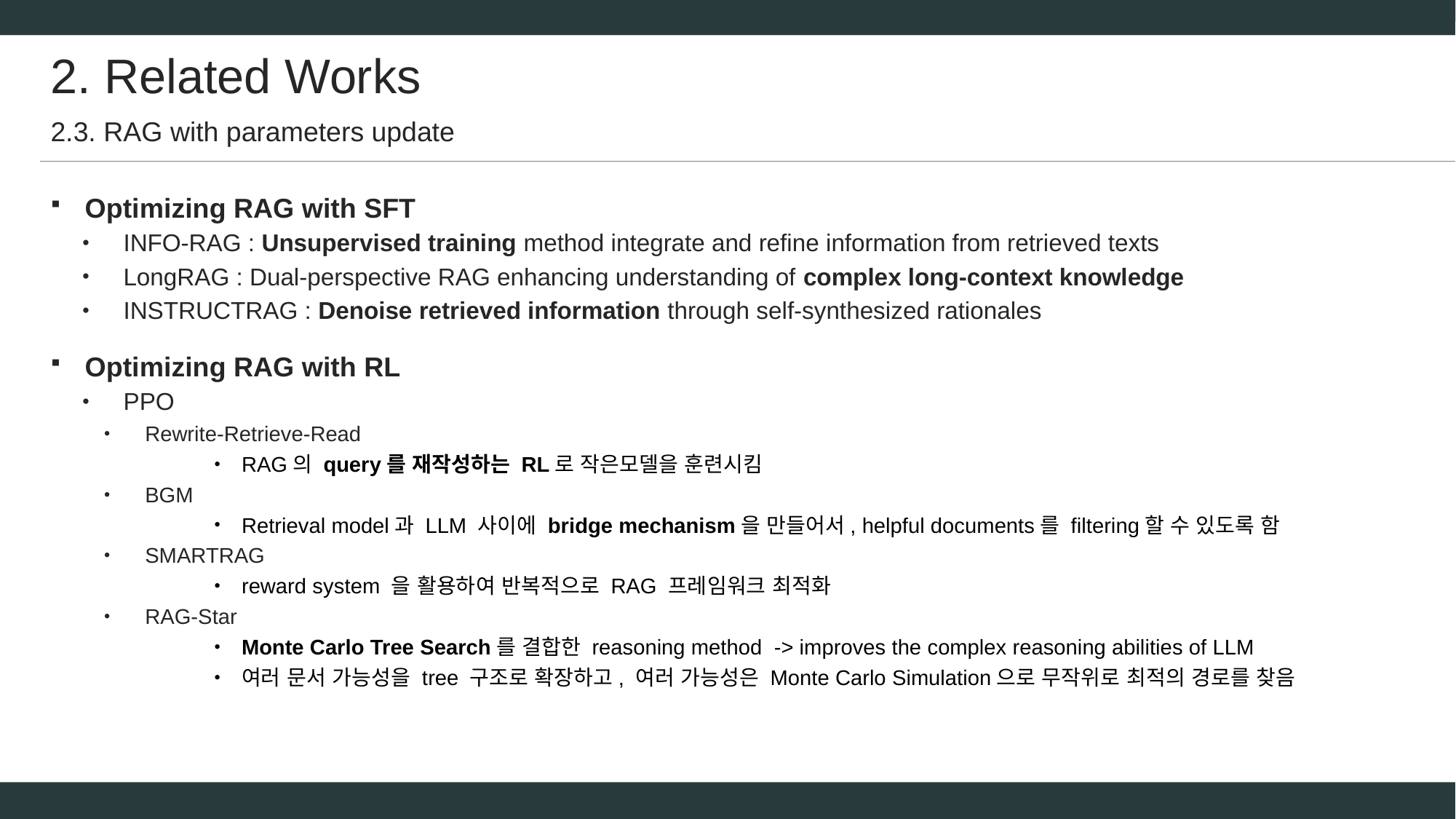

# 2. Related Works
2.3. RAG with parameters update
Optimizing RAG with SFT
INFO-RAG : Unsupervised training method integrate and refine information from retrieved texts
LongRAG : Dual-perspective RAG enhancing understanding of complex long-context knowledge
INSTRUCTRAG : Denoise retrieved information through self-synthesized rationales
Optimizing RAG with RL
PPO
Rewrite-Retrieve-Read
RAG의 query를 재작성하는 RL로 작은모델을 훈련시킴
BGM
Retrieval model과 LLM 사이에 bridge mechanism을 만들어서, helpful documents를 filtering할 수 있도록 함
SMARTRAG
reward system 을 활용하여 반복적으로 RAG 프레임워크 최적화
RAG-Star
Monte Carlo Tree Search를 결합한 reasoning method  -> improves the complex reasoning abilities of LLM
여러 문서 가능성을 tree 구조로 확장하고, 여러 가능성은 Monte Carlo Simulation으로 무작위로 최적의 경로를 찾음